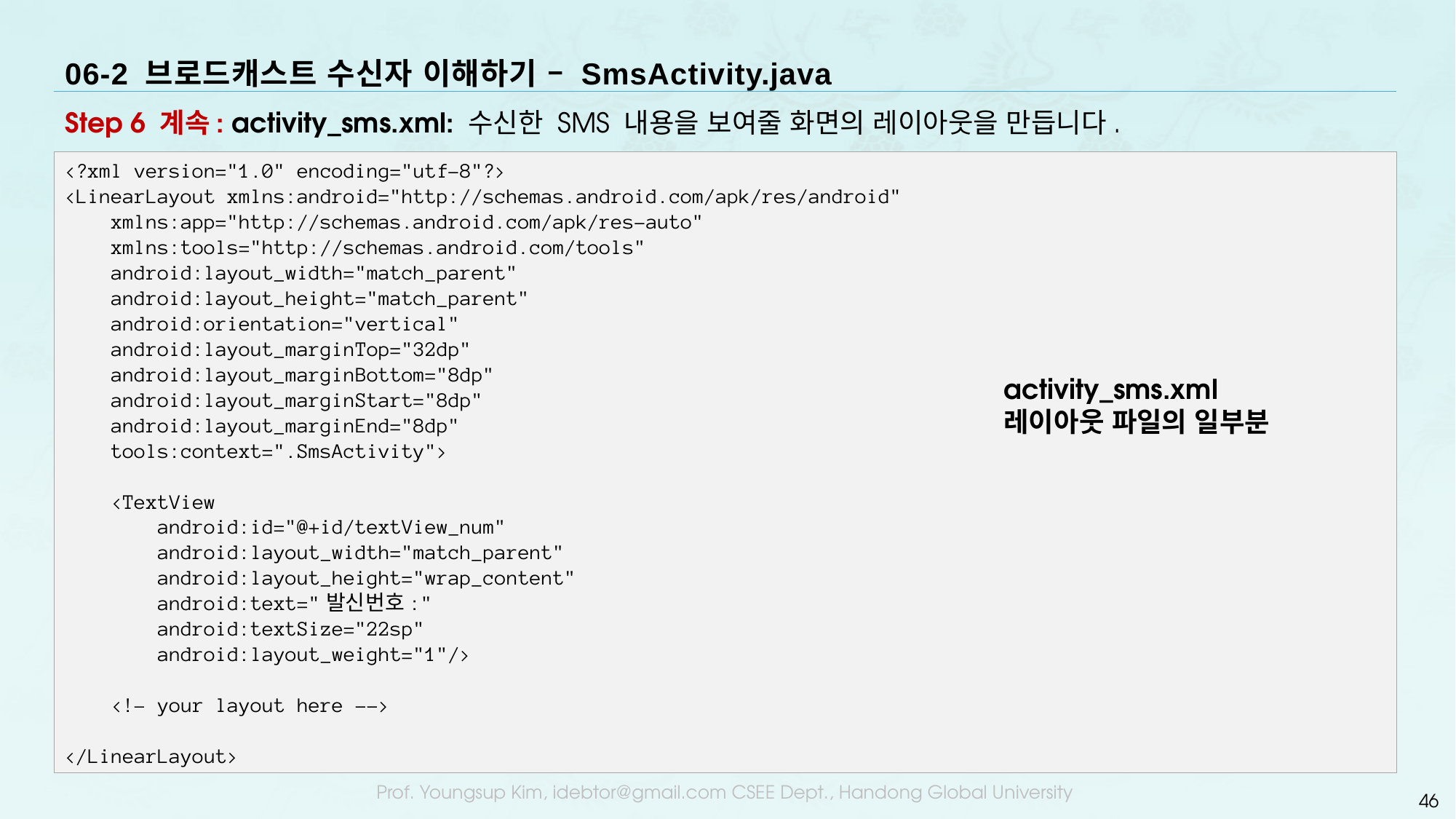

# 06-2 브로드캐스트 수신자 이해하기 – SmsActivity.java
Step 6 계속: activity_sms.xml: 수신한 SMS 내용을 보여줄 화면의 레이아웃을 만듭니다.

<?xml version="1.0" encoding="utf-8"?>
<LinearLayout xmlns:android="http://schemas.android.com/apk/res/android"
    xmlns:app="http://schemas.android.com/apk/res-auto"
    xmlns:tools="http://schemas.android.com/tools"
    android:layout_width="match_parent"
    android:layout_height="match_parent"
    android:orientation="vertical"
    android:layout_marginTop="32dp"
    android:layout_marginBottom="8dp"
    android:layout_marginStart="8dp"
    android:layout_marginEnd="8dp"
    tools:context=".SmsActivity">

    <TextView
        android:id="@+id/textView_num"
        android:layout_width="match_parent"
        android:layout_height="wrap_content"
        android:text="발신번호:"
        android:textSize="22sp"
        android:layout_weight="1"/>

    <!– your layout here -->

</LinearLayout>
activity_sms.xml
레이아웃 파일의 일부분
46